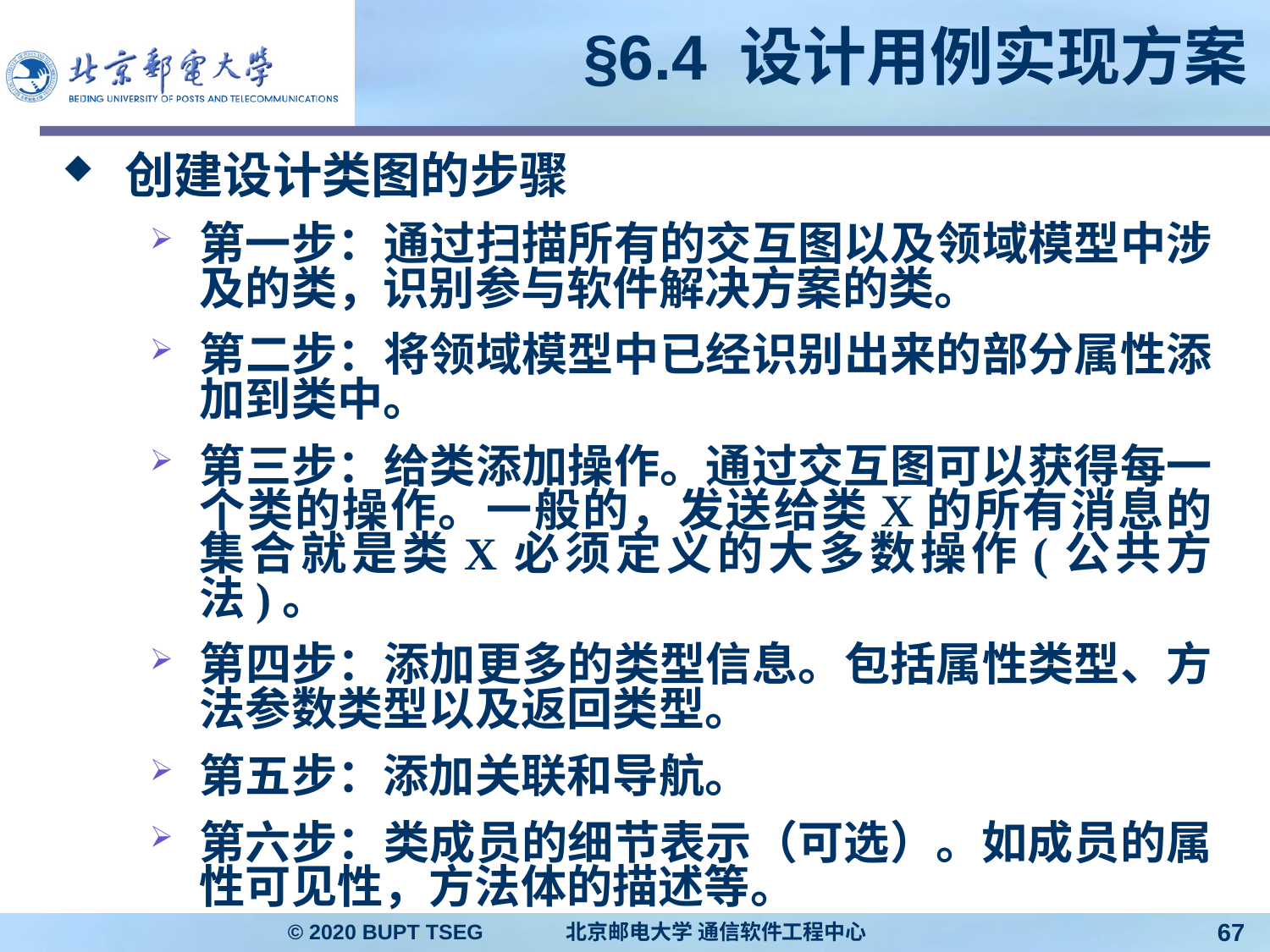

# §6.4 设计用例实现方案
创建设计类图的步骤
第一步：通过扫描所有的交互图以及领域模型中涉及的类，识别参与软件解决方案的类。
第二步：将领域模型中已经识别出来的部分属性添加到类中。
第三步：给类添加操作。通过交互图可以获得每一个类的操作。一般的，发送给类X的所有消息的集合就是类X必须定义的大多数操作(公共方法)。
第四步：添加更多的类型信息。包括属性类型、方法参数类型以及返回类型。
第五步：添加关联和导航。
第六步：类成员的细节表示（可选）。如成员的属性可见性，方法体的描述等。
© 2020 BUPT TSEG             北京邮电大学 通信软件工程中心